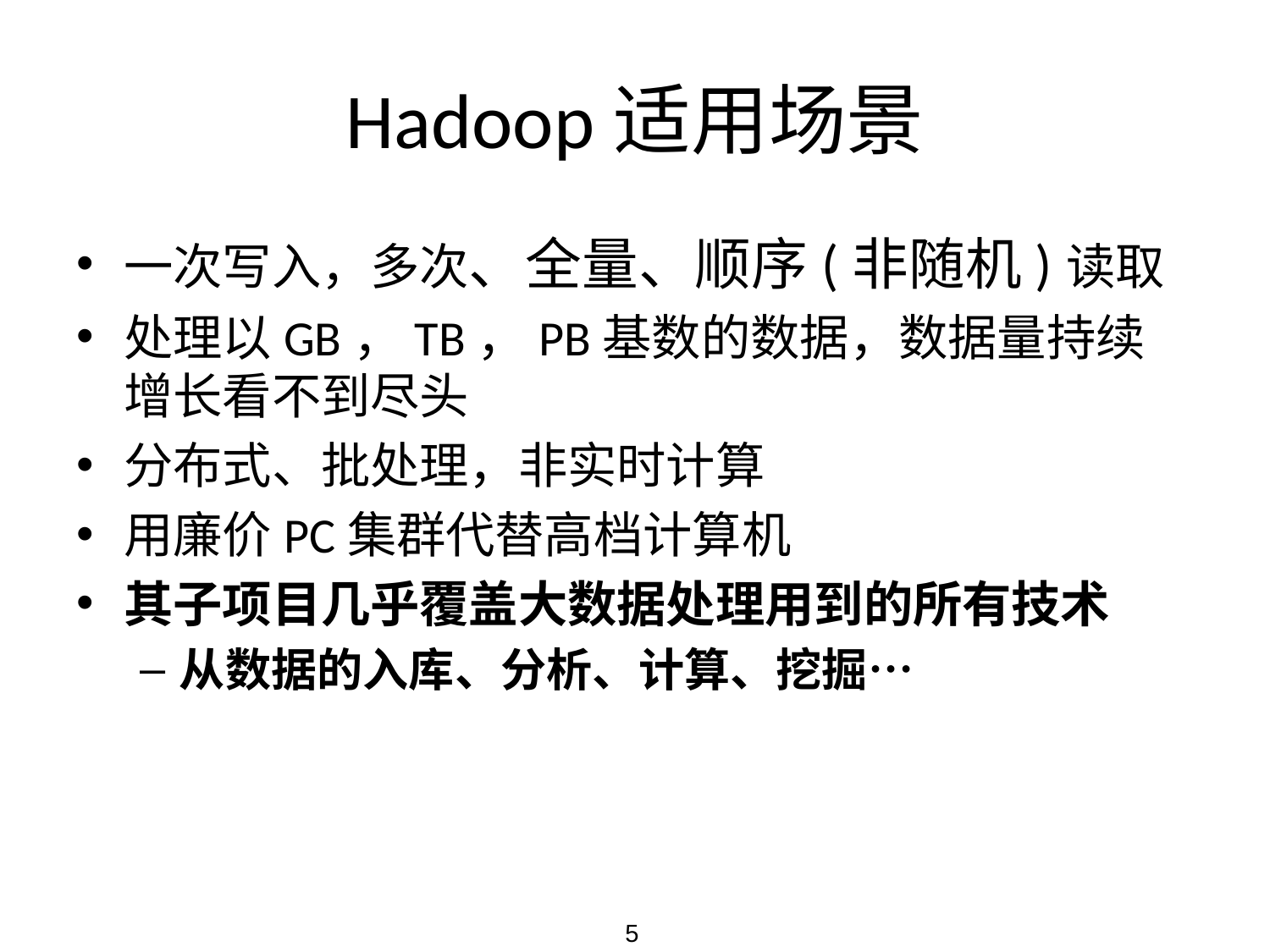

# Hadoop适用场景
一次写入，多次、全量、顺序(非随机)读取
处理以GB，TB，PB基数的数据，数据量持续增长看不到尽头
分布式、批处理，非实时计算
用廉价PC集群代替高档计算机
其子项目几乎覆盖大数据处理用到的所有技术
从数据的入库、分析、计算、挖掘…